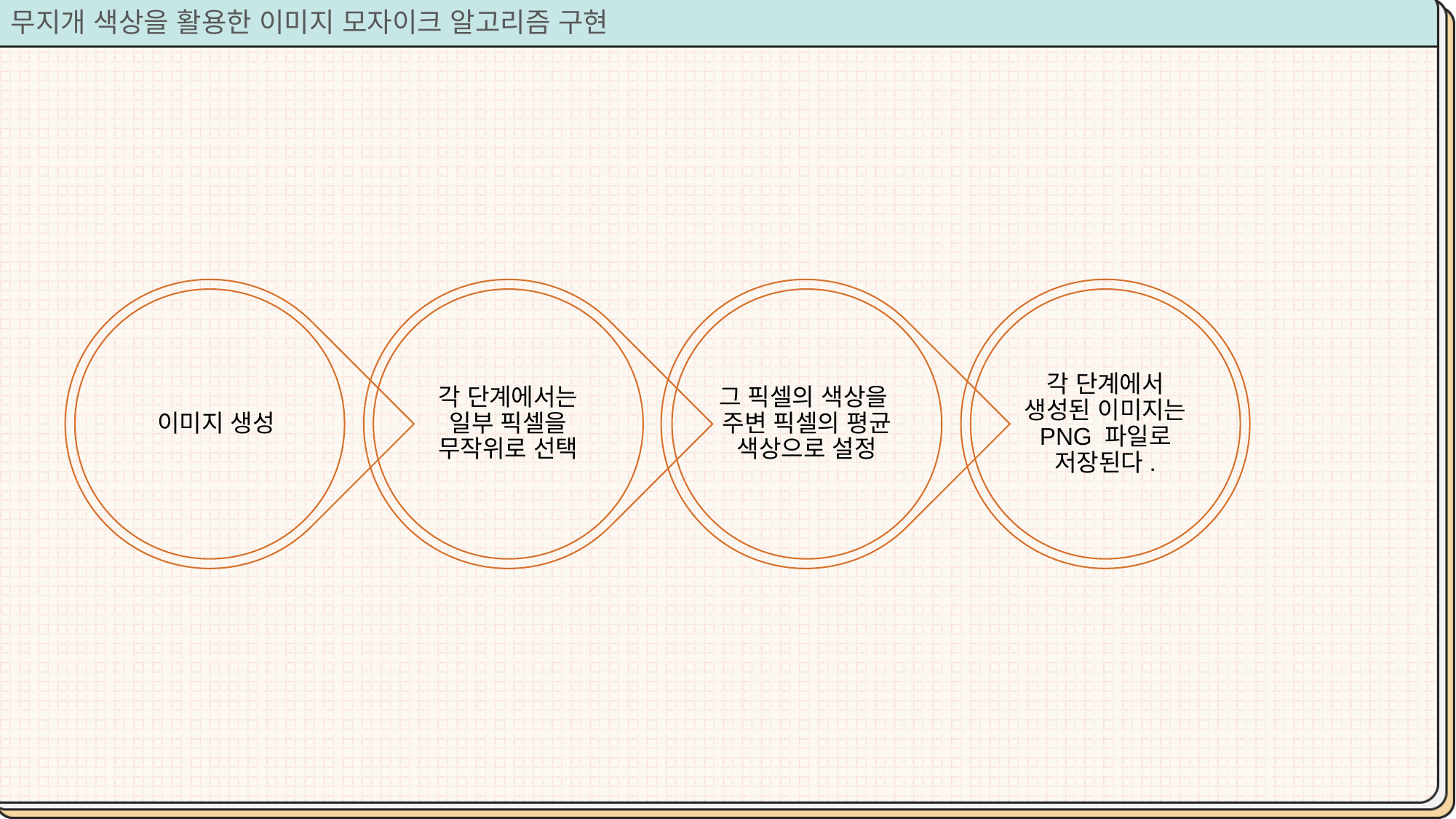

각 단계에서 생성된 이미지는 PNG 파일로 저장된다.
그 픽셀의 색상을  주변 픽셀의 평균 색상으로 설정
각 단계에서는 일부 픽셀을 무작위로 선택
 이미지 생성